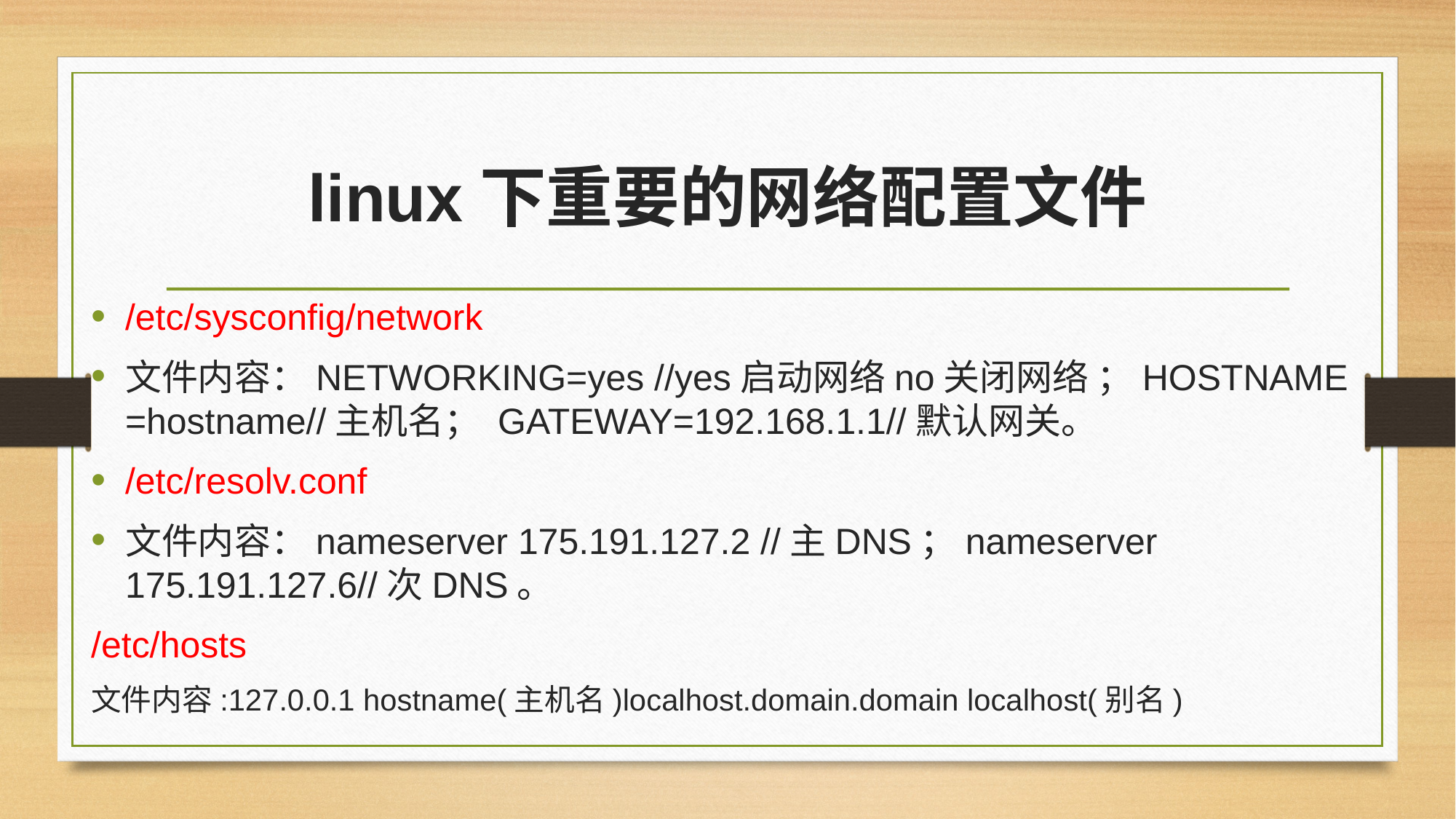

linux下重要的网络配置文件
/etc/sysconfig/network
文件内容：NETWORKING=yes //yes启动网络no关闭网络 ；HOSTNAME =hostname//主机名； GATEWAY=192.168.1.1//默认网关。
/etc/resolv.conf
文件内容：nameserver 175.191.127.2 //主DNS；nameserver 175.191.127.6//次DNS。
/etc/hosts
文件内容:127.0.0.1 hostname(主机名)localhost.domain.domain localhost(别名)